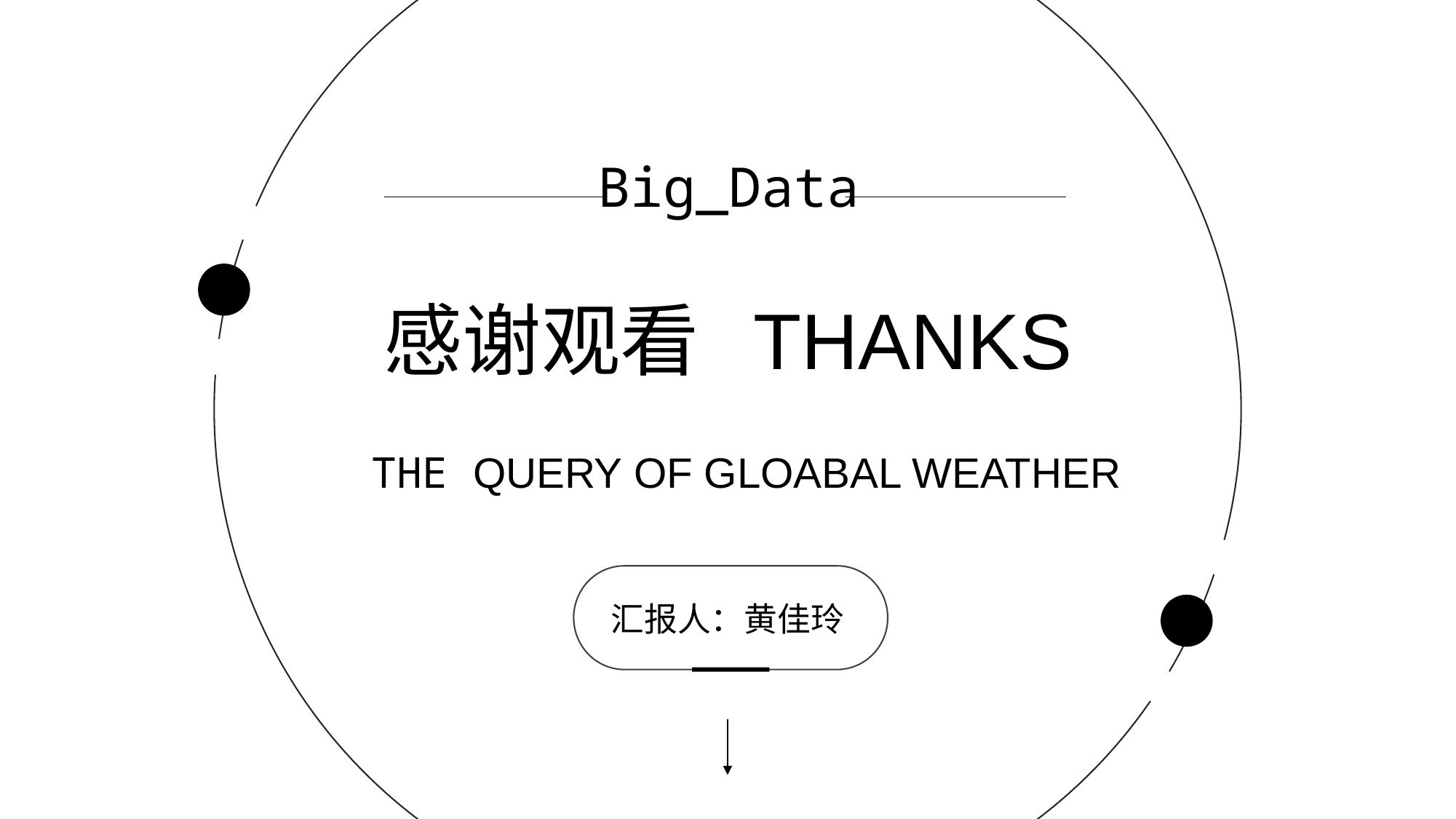

Big_Data
感谢观看  THANKS
THE QUERY OF GLOABAL WEATHER

汇报人：黄佳玲